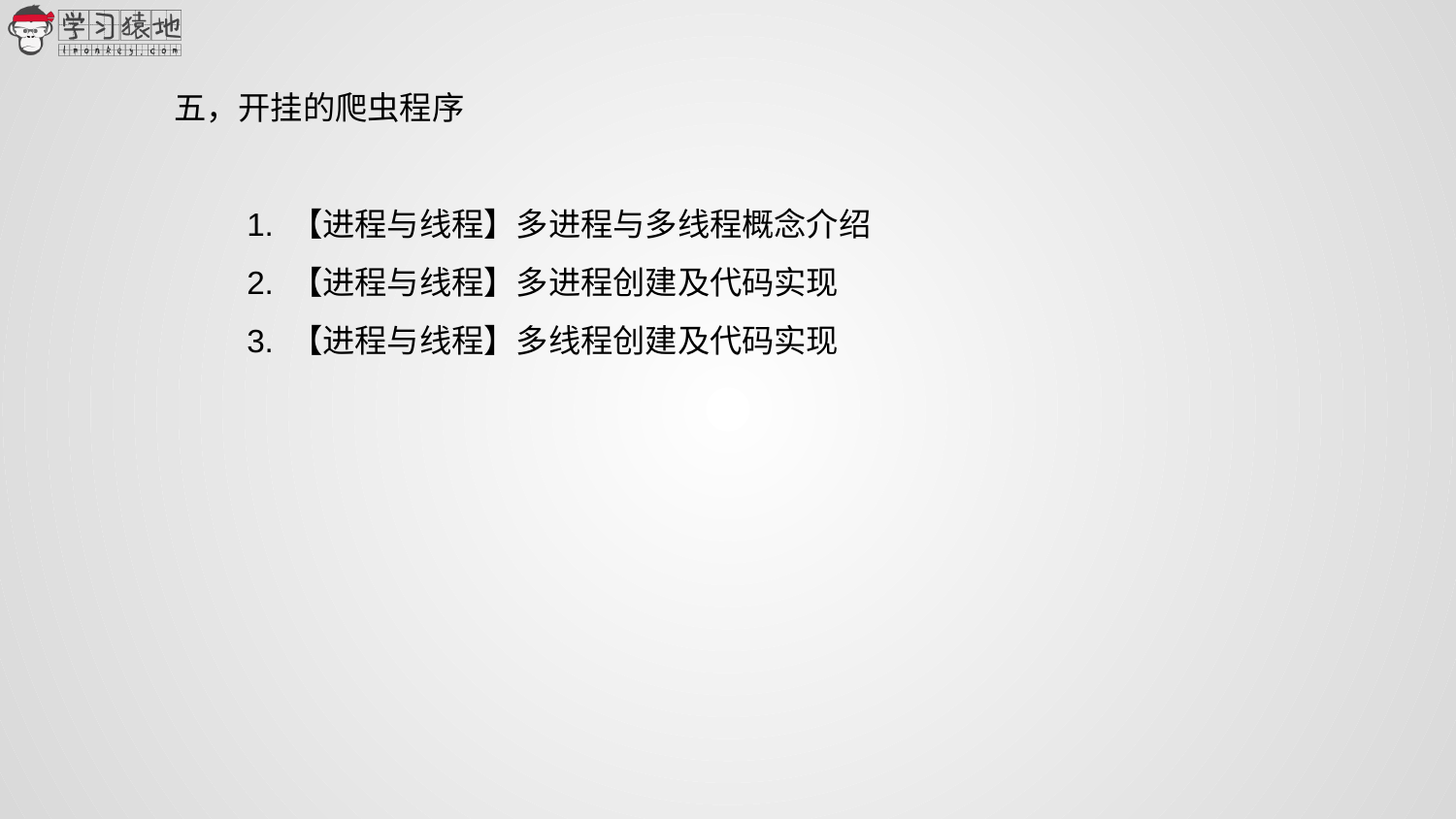

五，开挂的爬虫程序

1. 【进程与线程】多进程与多线程概念介绍
2. 【进程与线程】多进程创建及代码实现
3. 【进程与线程】多线程创建及代码实现